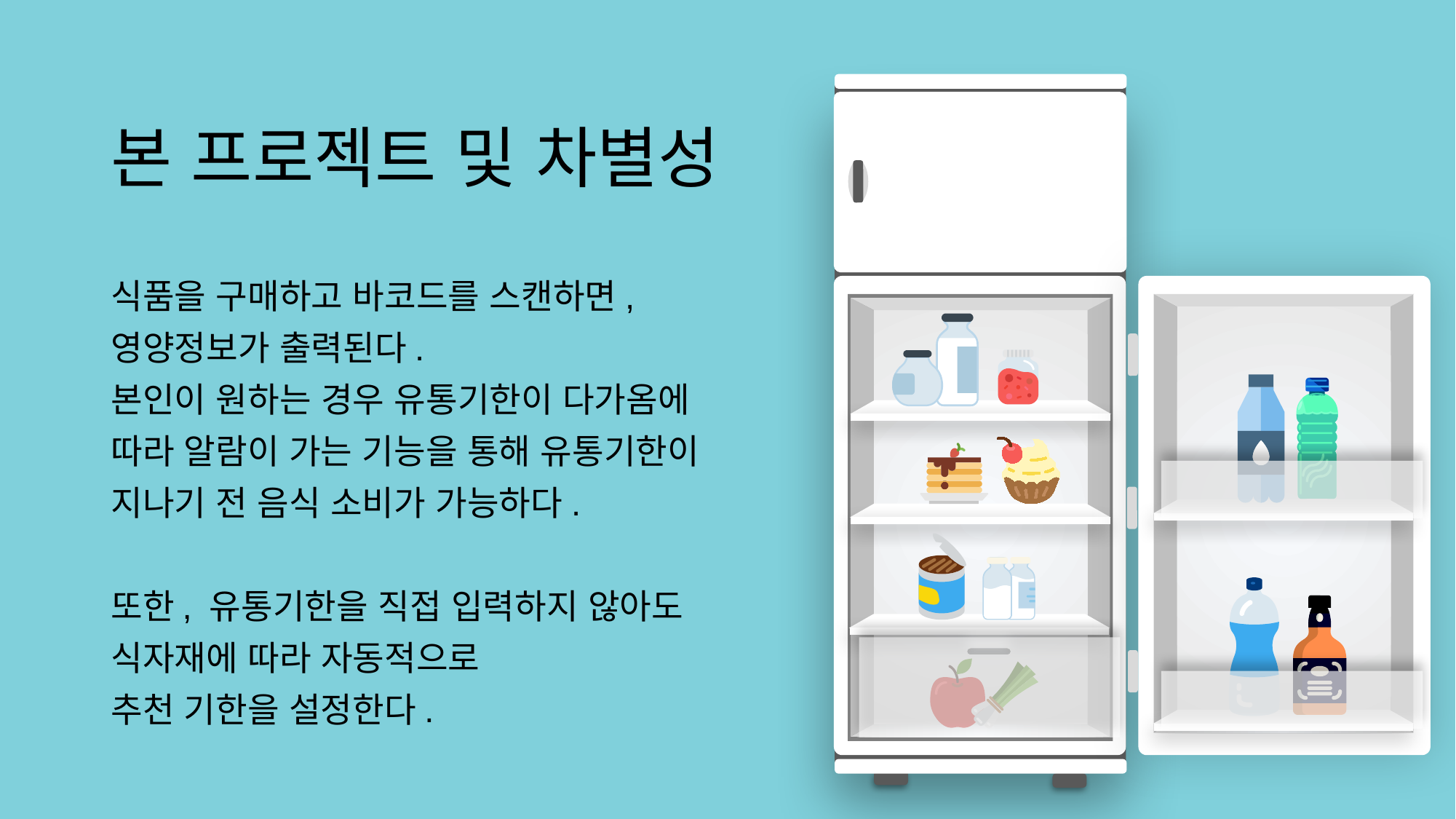

본 프로젝트 및 차별성

식품을 구매하고 바코드를 스캔하면,
영양정보가 출력된다.
본인이 원하는 경우 유통기한이 다가옴에
따라 알람이 가는 기능을 통해 유통기한이
지나기 전 음식 소비가 가능하다.

또한, 유통기한을 직접 입력하지 않아도
식자재에 따라 자동적으로
추천 기한을 설정한다.